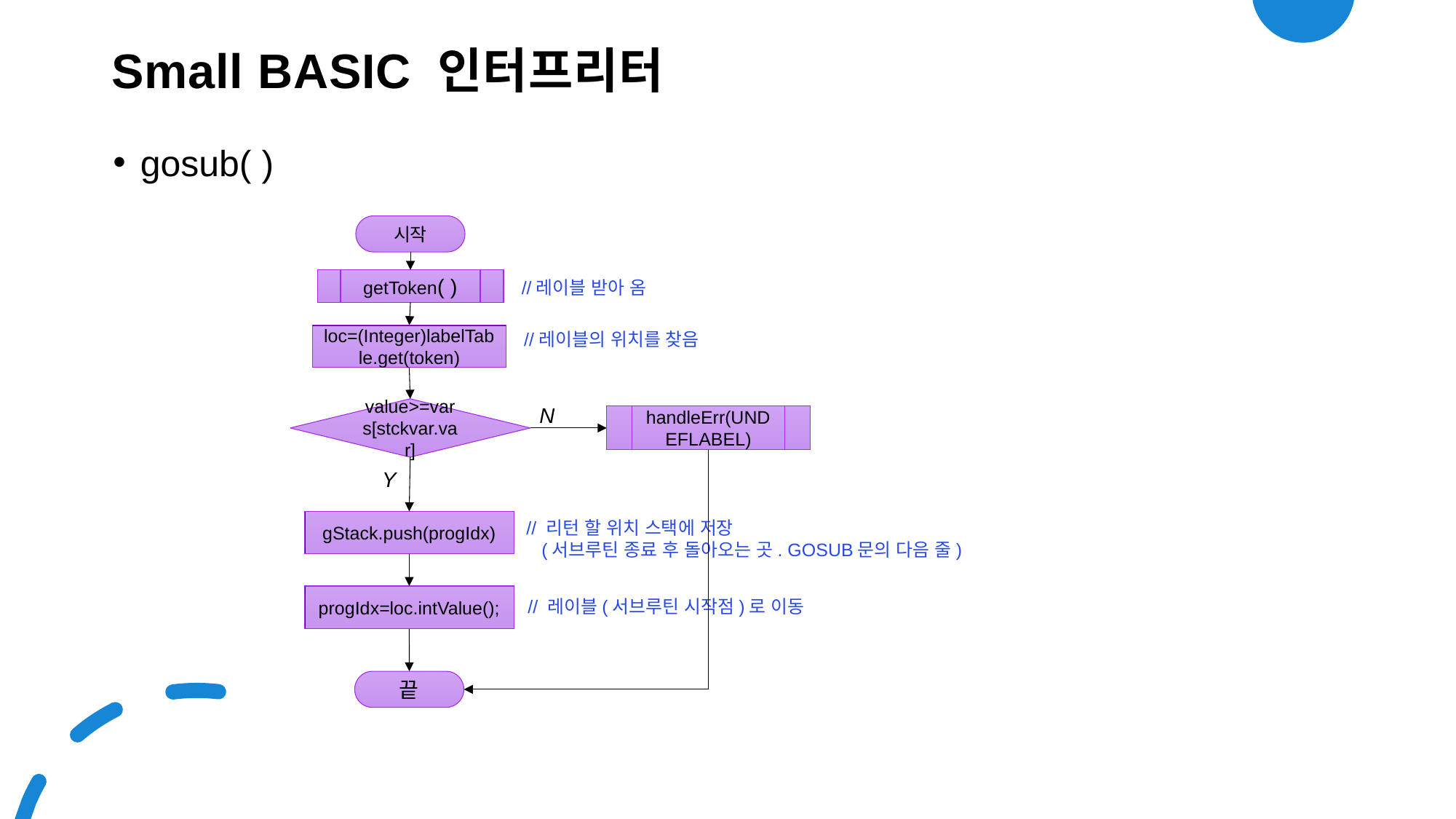

# Small BASIC 인터프리터
gosub( )

시작
getToken( )
//레이블 받아 옴
//레이블의 위치를 찾음
loc=(Integer)labelTable.get(token)

N
value>=vars[stckvar.var]
handleErr(UNDEFLABEL)

Y
// 리턴 할 위치 스택에 저장
   (서브루틴 종료 후 돌아오는 곳. GOSUB문의 다음 줄)
gStack.push(progIdx)
progIdx=loc.intValue();
// 레이블(서브루틴 시작점)로 이동
끝